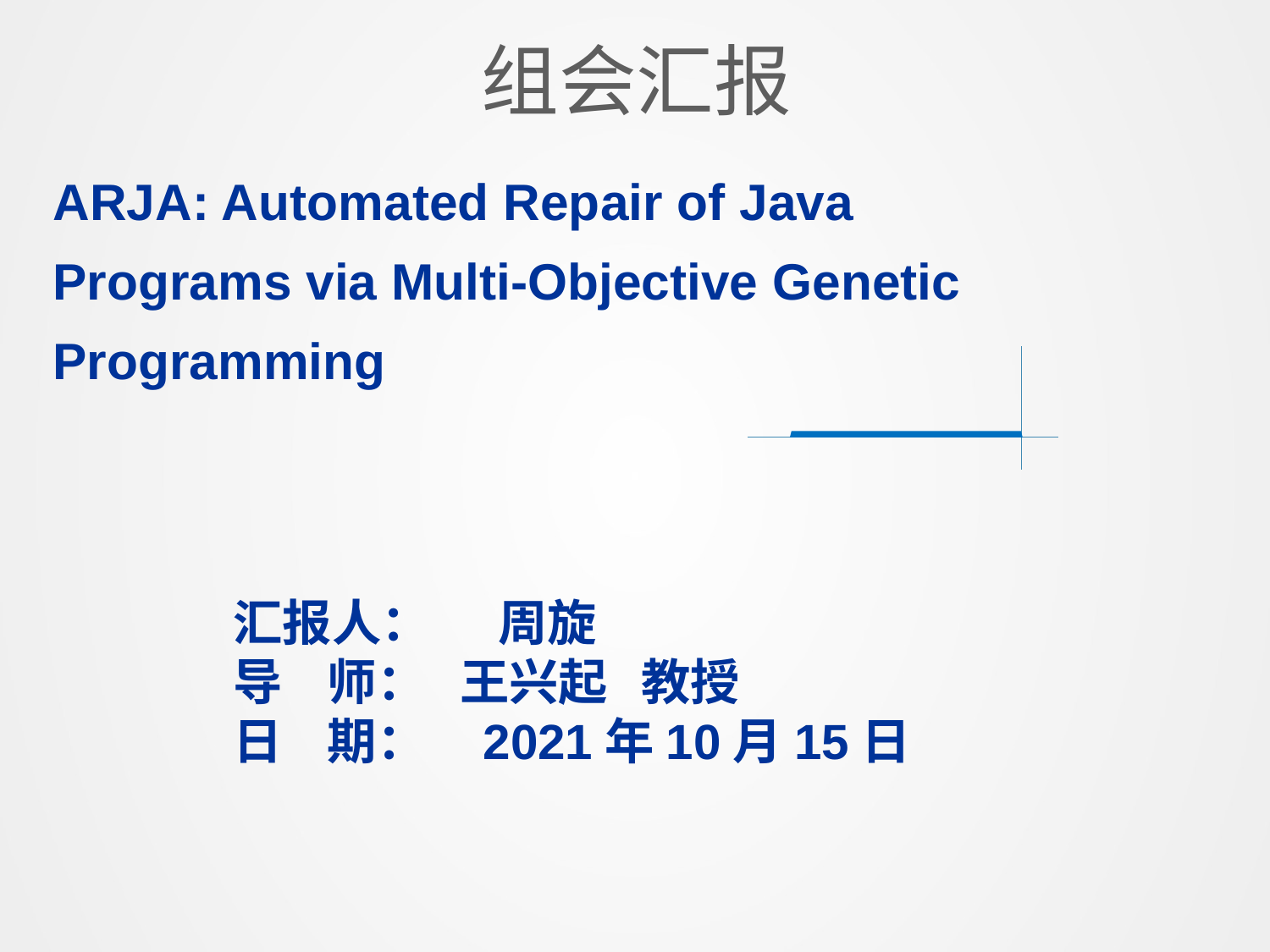

组会汇报
ARJA: Automated Repair of Java Programs via Multi-Objective Genetic Programming

汇报人：      周旋
导    师：   王兴起   教授
日    期：    2021年10月15日